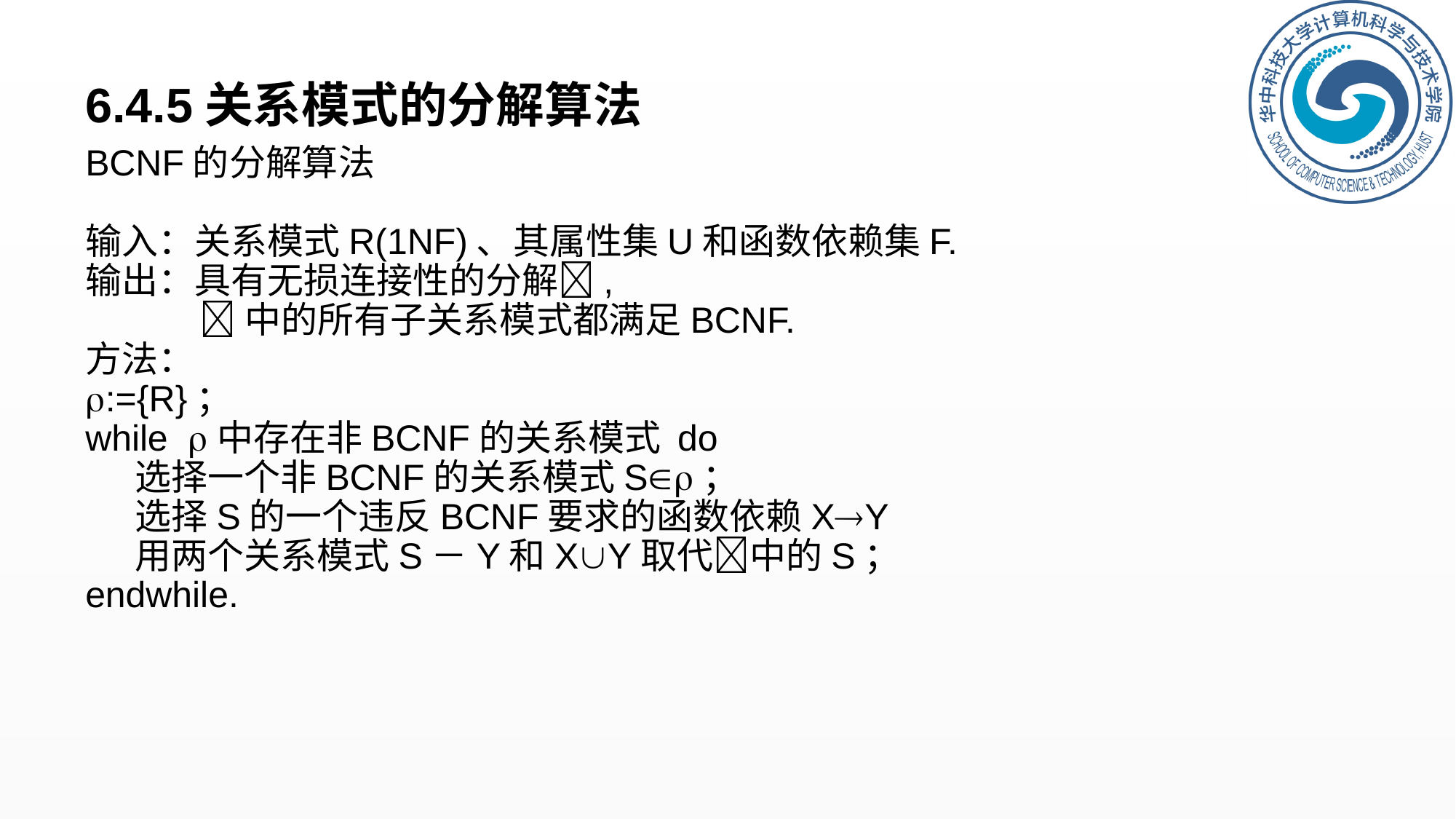

# 6.4.5关系模式的分解算法
BCNF的分解算法

输入：关系模式R(1NF)、其属性集U和函数依赖集F.
输出：具有无损连接性的分解ρ,
              ρ中的所有子关系模式都满足BCNF.
方法：
ρ:={R}；
while  ρ中存在非BCNF的关系模式 do
     选择一个非BCNF的关系模式S∈ρ；
     选择S的一个违反BCNF要求的函数依赖X→Y
     用两个关系模式S－Y和X∪Y取代ρ中的S；
endwhile.